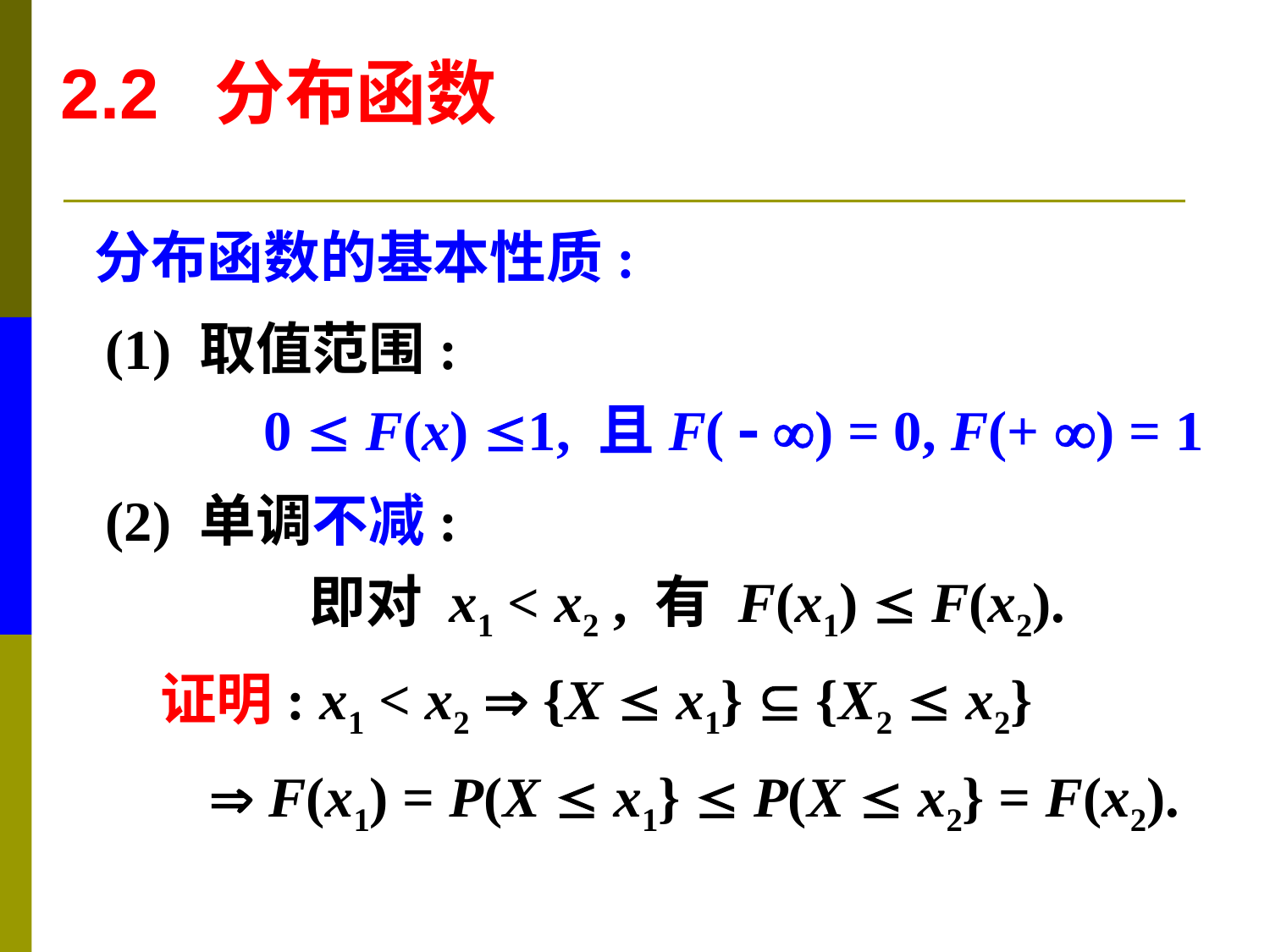

2.2  分布函数
分布函数的基本性质:
(1) 取值范围:
0 ≤ F(x) ≤1, 且F( − ∞) = 0, F(+ ∞) = 1
(2) 单调不减:
即对 x1 < x2 , 有 F(x1) ≤ F(x2).
证明: x1 < x2 ⇒ {X ≤ x1} ⊆ {X2 ≤ x2}
⇒ F(x1) = P(X ≤ x1} ≤ P(X ≤ x2} = F(x2).